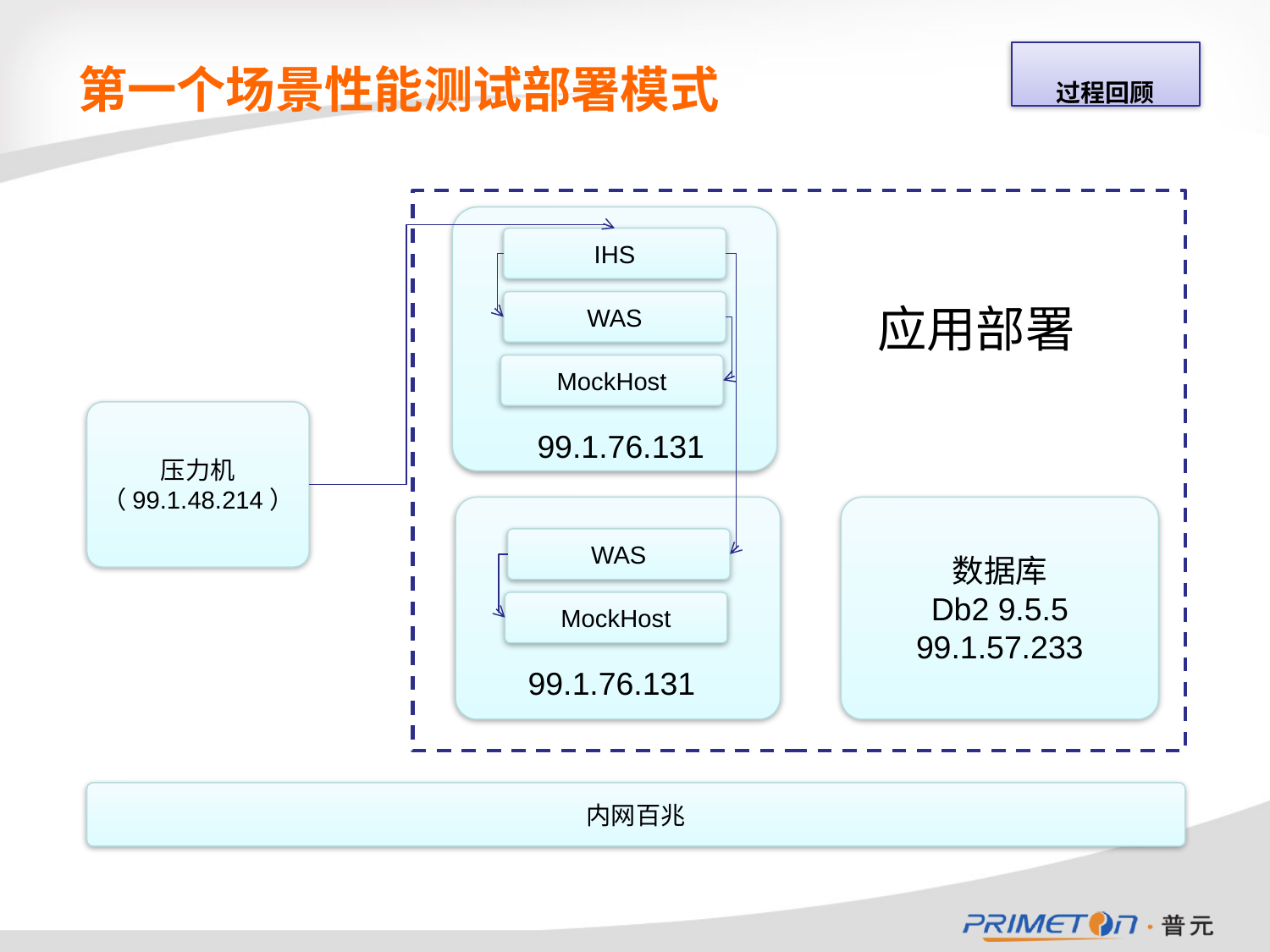

过程回顾
# 第一个场景性能测试部署模式

IHS
WAS
MockHost
99.1.76.131
应用部署
压力机
（99.1.48.214）

WAS
MockHost
99.1.76.131
数据库
Db2 9.5.5
99.1.57.233
内网百兆